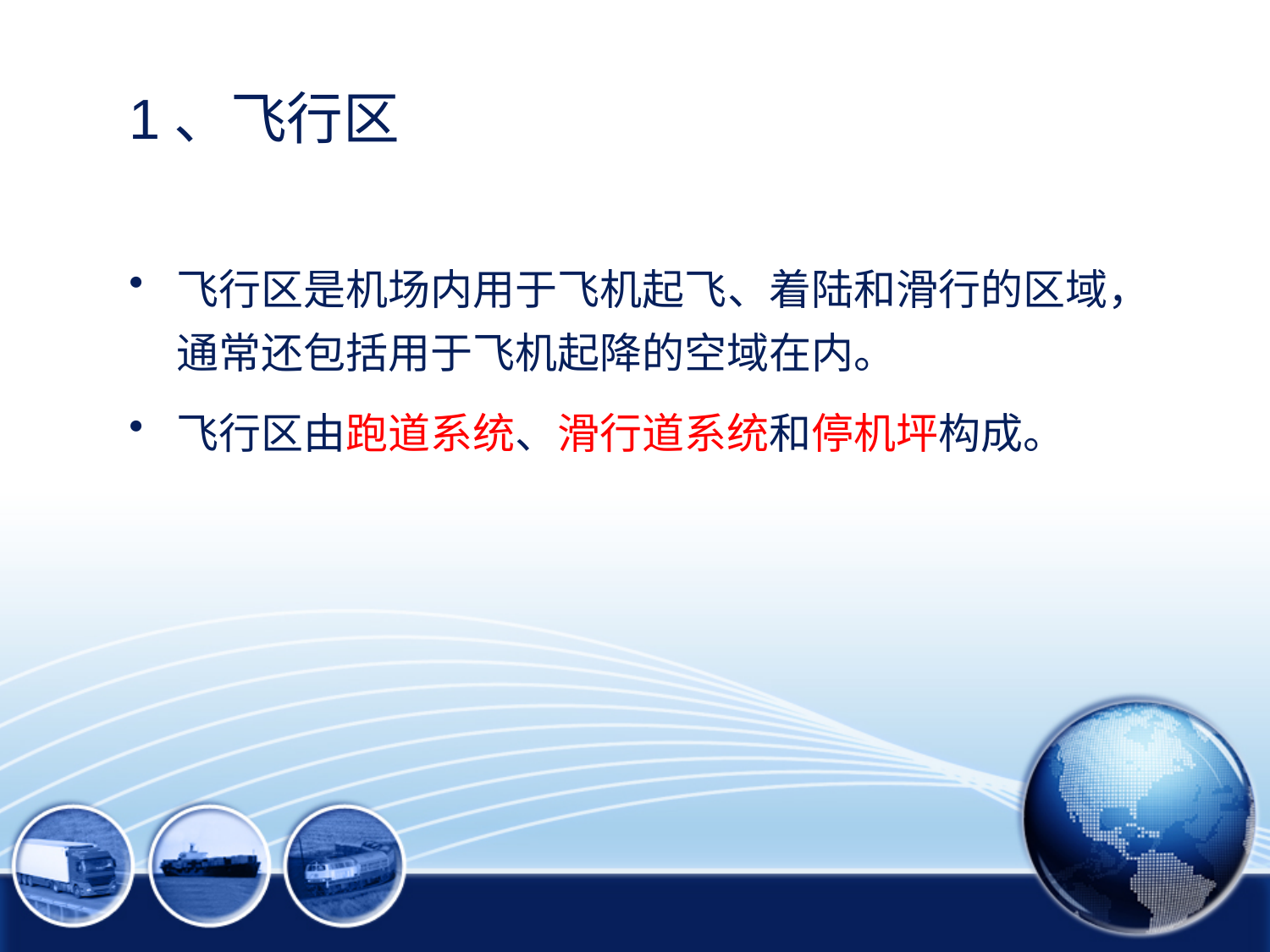

# 1、飞行区
飞行区是机场内用于飞机起飞、着陆和滑行的区域，通常还包括用于飞机起降的空域在内。
飞行区由跑道系统、滑行道系统和停机坪构成。